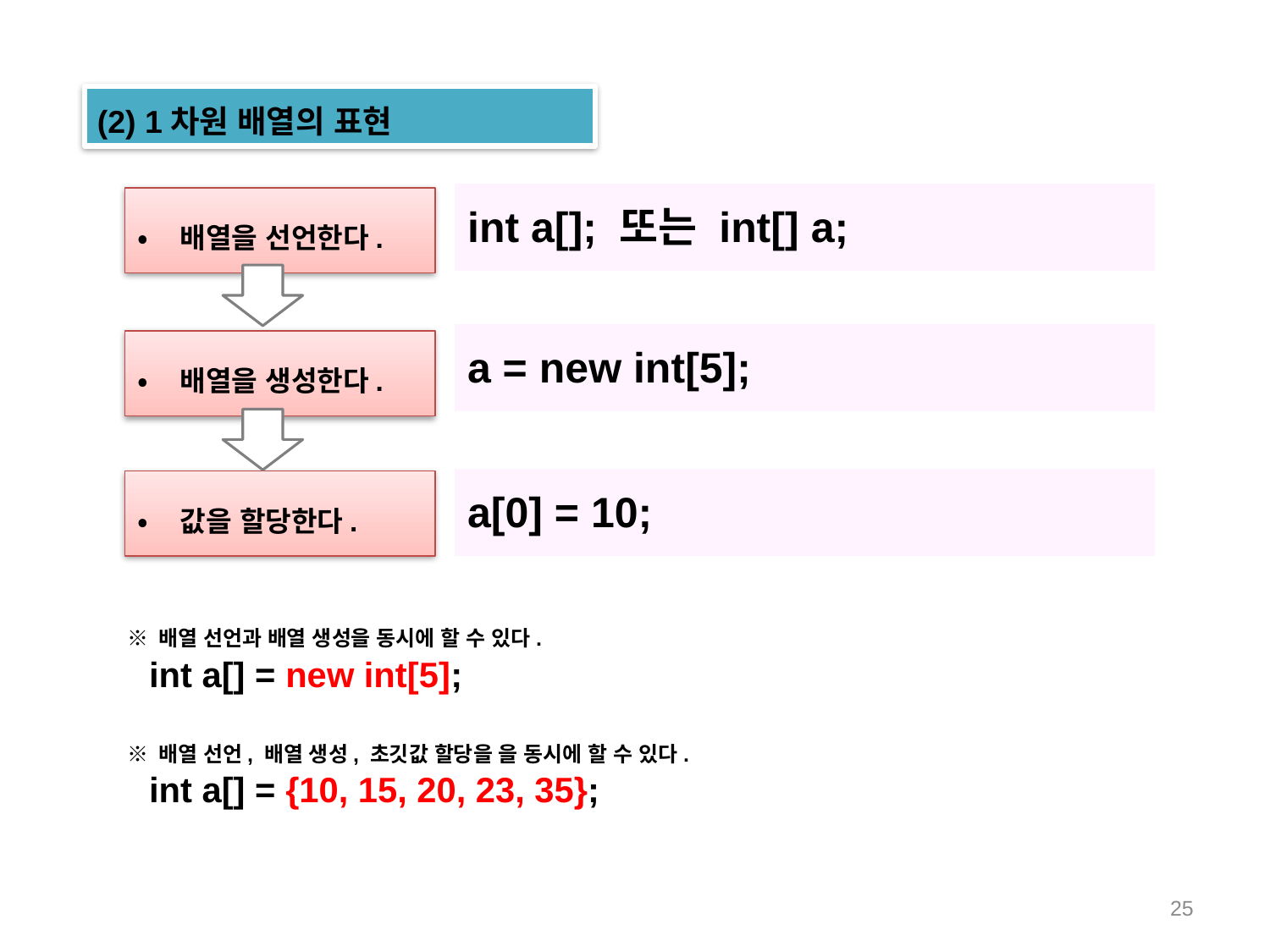

(2) 1차원 배열의 표현
int a[]; 또는 int[] a;
• 배열을 선언한다.

a = new int[5];
• 배열을 생성한다.

a[0] = 10;
• 값을 할당한다.
※ 배열 선언과 배열 생성을 동시에 할 수 있다.
   int a[] = new int[5];
※ 배열 선언, 배열 생성, 초깃값 할당을 을 동시에 할 수 있다.
   int a[] = {10, 15, 20, 23, 35};
25